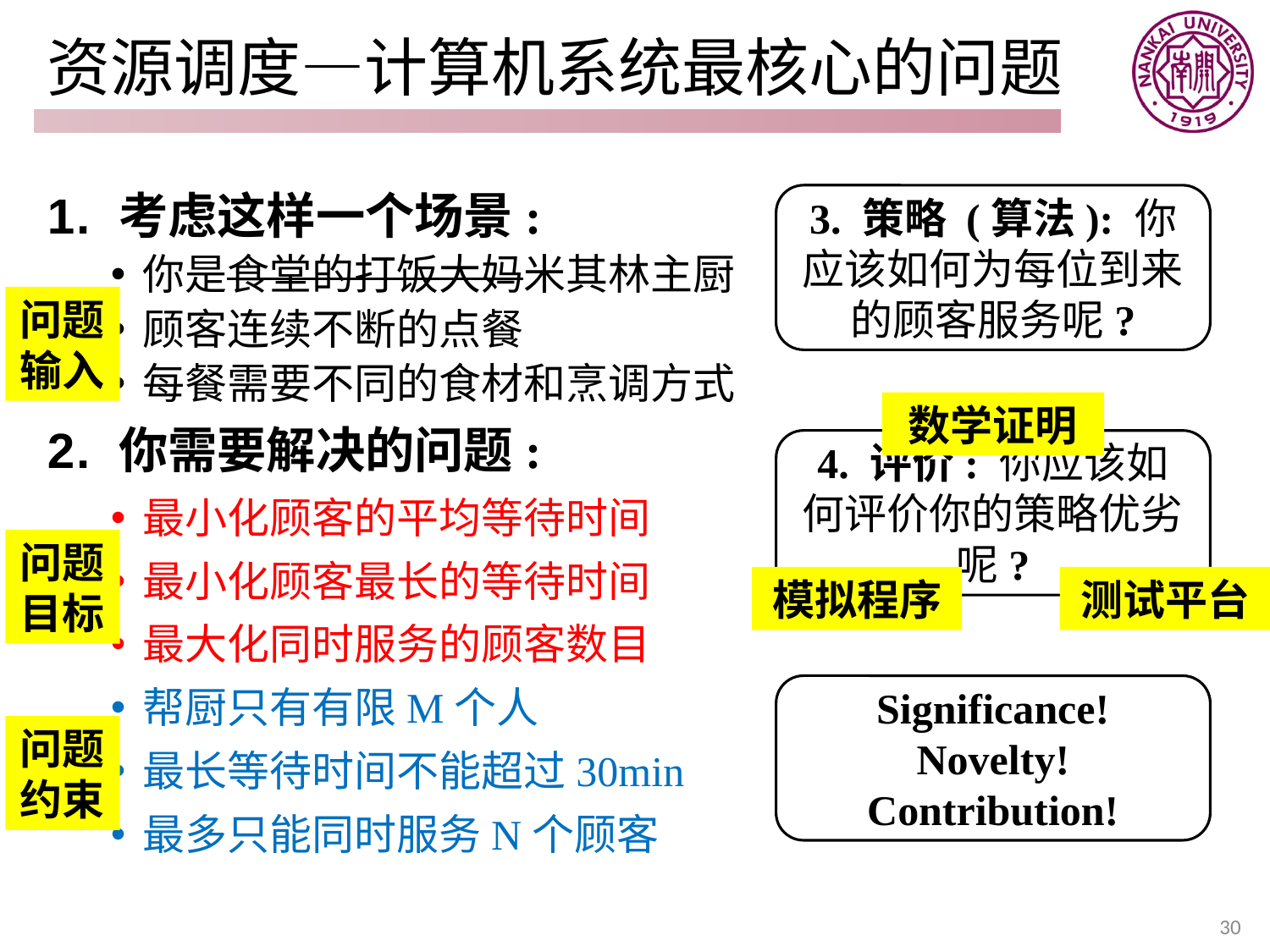

# 资源调度—计算机系统最核心的问题
考虑这样一个场景:
你是食堂的打饭大妈米其林主厨
顾客连续不断的点餐
每餐需要不同的食材和烹调方式
你需要解决的问题:
最小化顾客的平均等待时间
最小化顾客最长的等待时间
最大化同时服务的顾客数目
帮厨只有有限M个人
最长等待时间不能超过30min
最多只能同时服务N个顾客
3. 策略 (算法): 你应该如何为每位到来的顾客服务呢?
问题输入
数学证明
4. 评价: 你应该如何评价你的策略优劣呢?
问题目标
模拟程序
测试平台
Significance!
Novelty!
Contribution!
问题约束
30